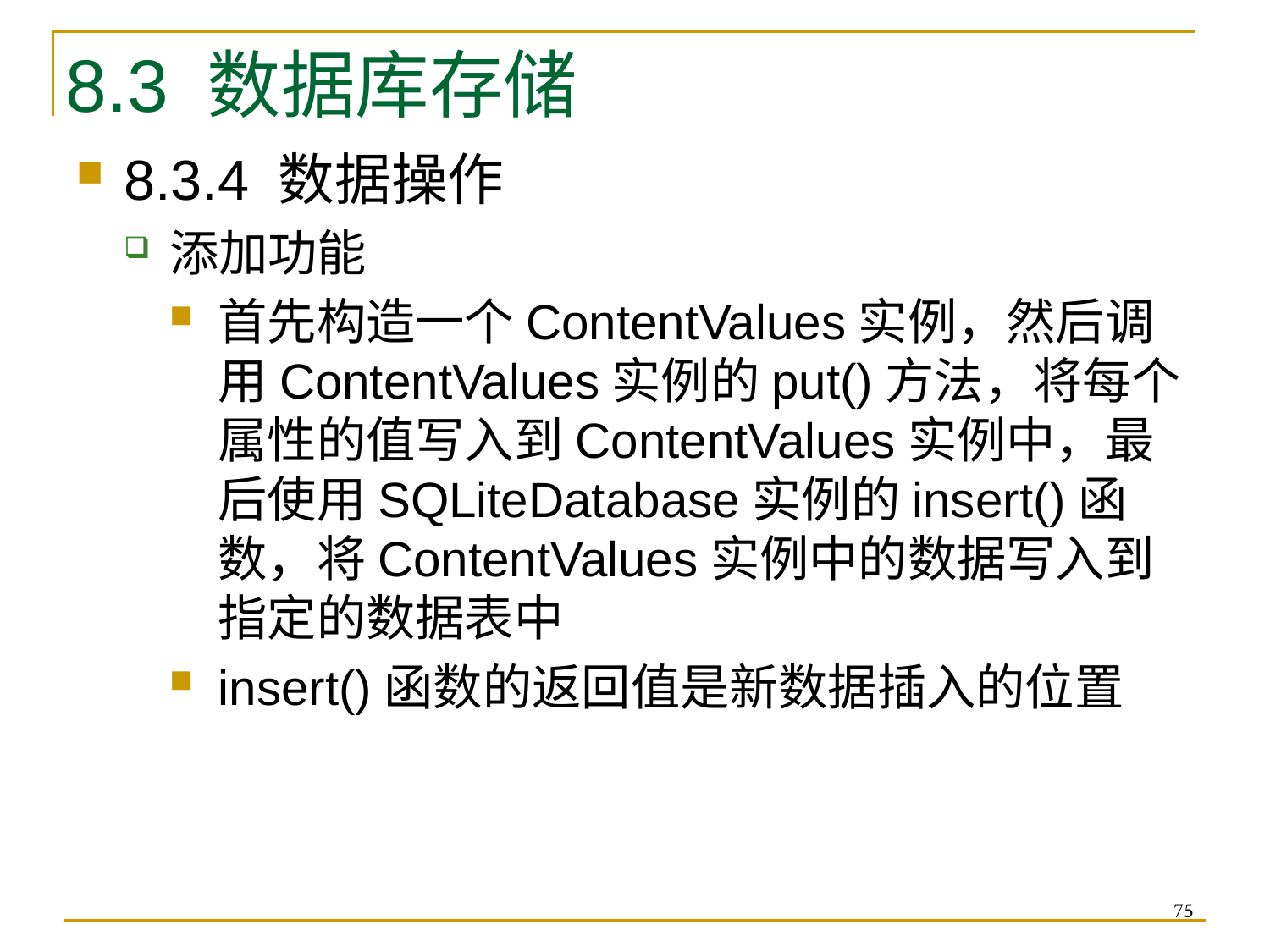

# 8.3 数据库存储
8.3.4 数据操作
添加功能
首先构造一个ContentValues实例，然后调用ContentValues实例的put()方法，将每个属性的值写入到ContentValues实例中，最后使用SQLiteDatabase实例的insert()函数，将ContentValues实例中的数据写入到指定的数据表中
insert()函数的返回值是新数据插入的位置

75